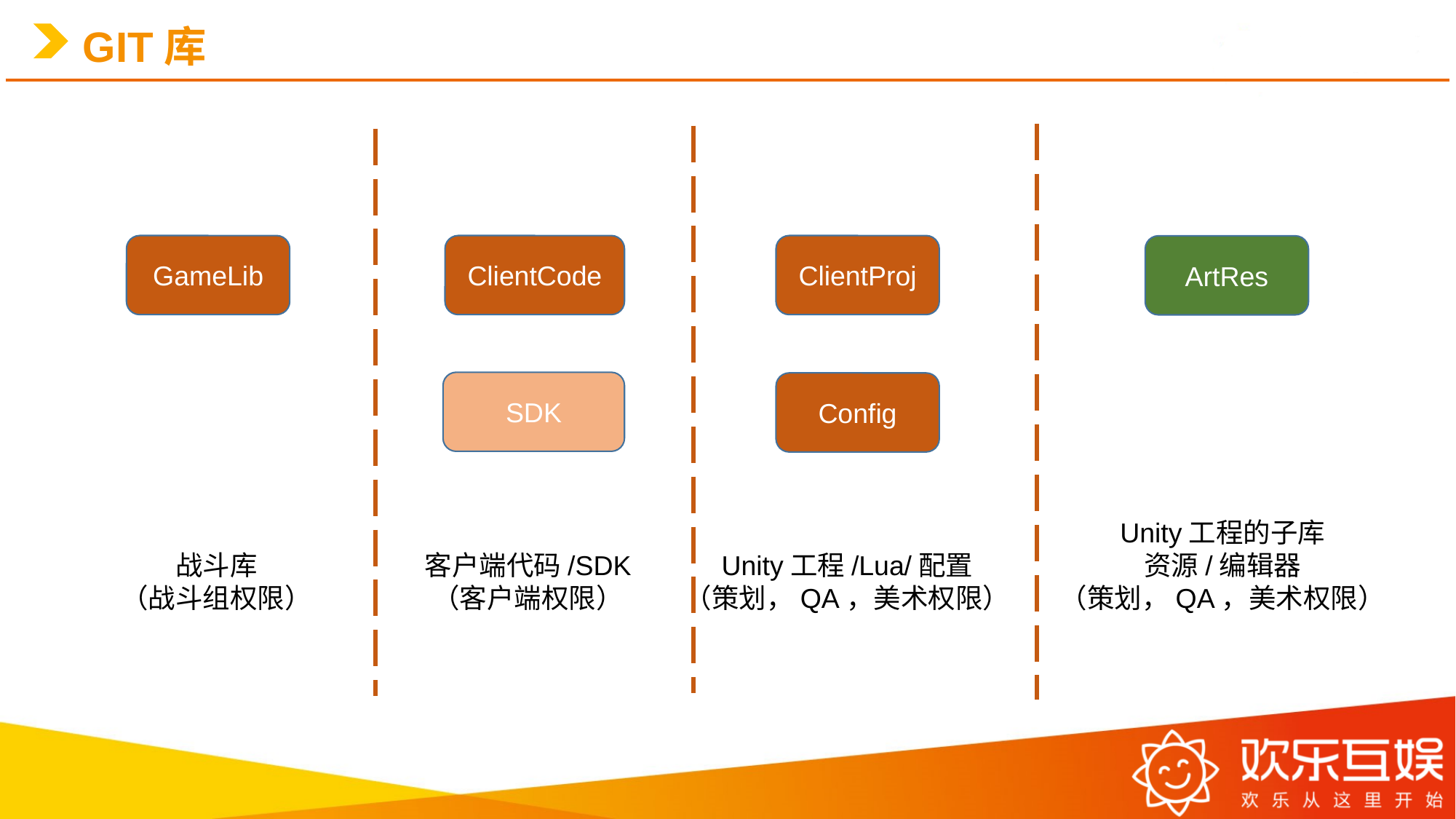

# GIT库
GameLib
ClientCode
ClientProj
ArtRes
SDK
Config
Unity工程的子库
资源/编辑器
（策划，QA，美术权限）

战斗库
（战斗组权限）
客户端代码/SDK
（客户端权限）
Unity工程/Lua/配置
（策划，QA，美术权限）